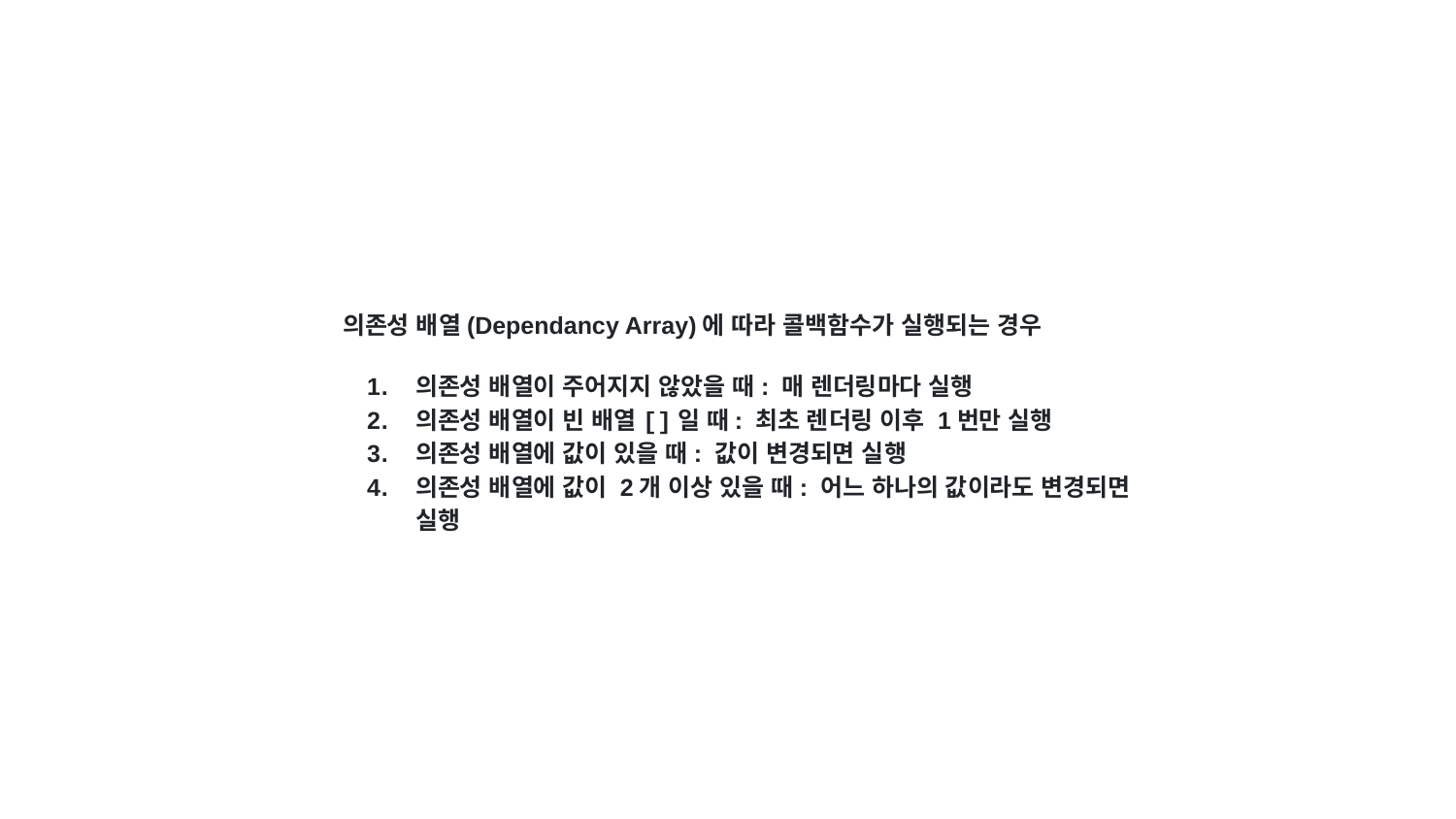

의존성 배열(Dependancy Array)에 따라 콜백함수가 실행되는 경우
의존성 배열이 주어지지 않았을 때: 매 렌더링마다 실행
의존성 배열이 빈 배열[]일 때: 최초 렌더링 이후 1번만 실행
의존성 배열에 값이 있을 때: 값이 변경되면 실행
의존성 배열에 값이 2개 이상 있을 때: 어느 하나의 값이라도 변경되면 실행